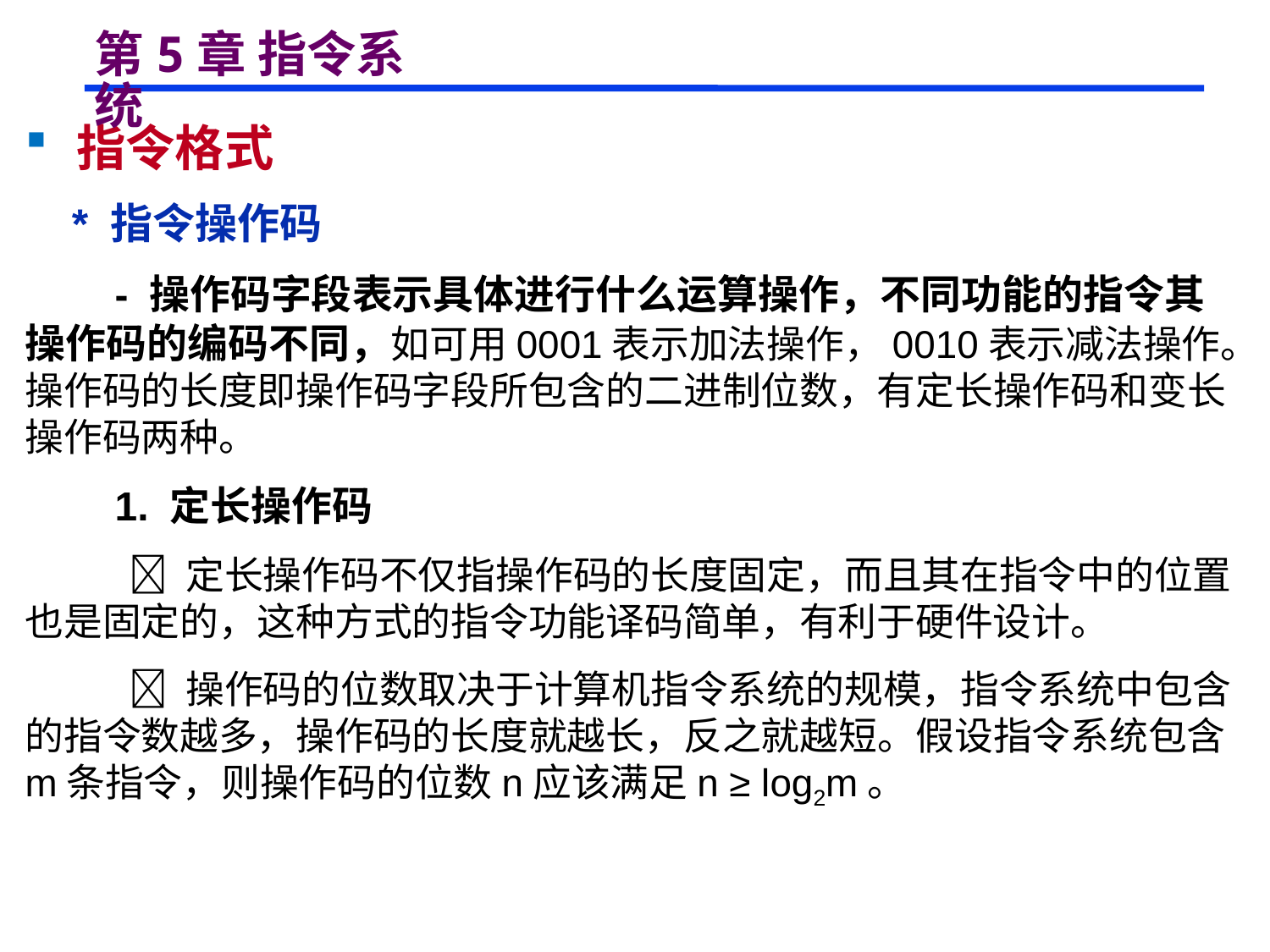

# 第5章 指令系统
 指令格式
    * 指令操作码
        - 操作码字段表示具体进行什么运算操作，不同功能的指令其操作码的编码不同，如可用0001表示加法操作，0010表示减法操作。操作码的长度即操作码字段所包含的二进制位数，有定长操作码和变长操作码两种。
        1. 定长操作码
            • 定长操作码不仅指操作码的长度固定，而且其在指令中的位置也是固定的，这种方式的指令功能译码简单，有利于硬件设计。
            • 操作码的位数取决于计算机指令系统的规模，指令系统中包含的指令数越多，操作码的长度就越长，反之就越短。假设指令系统包含m条指令，则操作码的位数n应该满足n ≥ log2m。